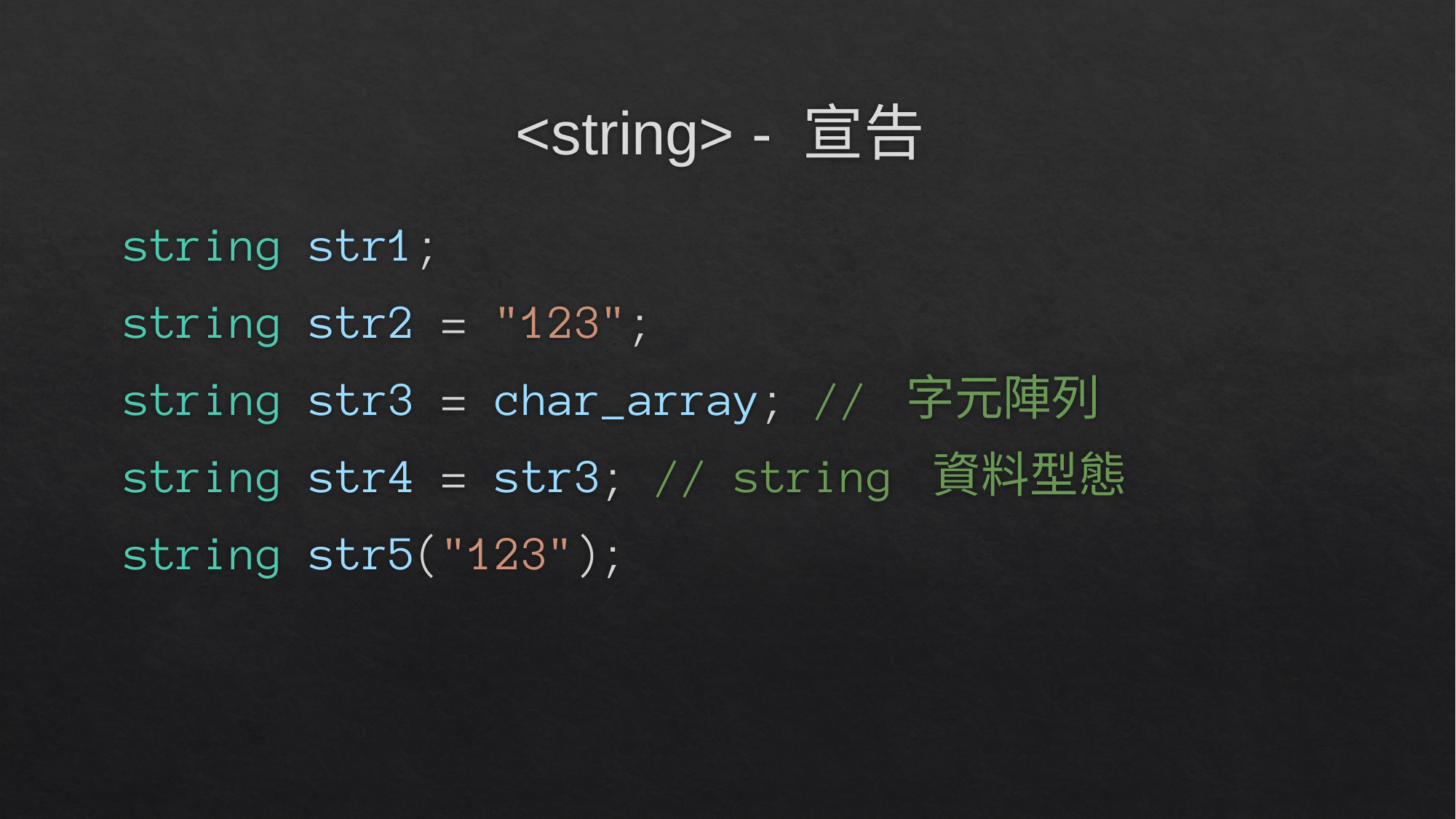

# <string> - 宣告
string str1;
string str2 = "123";
string str3 = char_array; // 字元陣列
string str4 = str3; // string 資料型態
string str5("123");